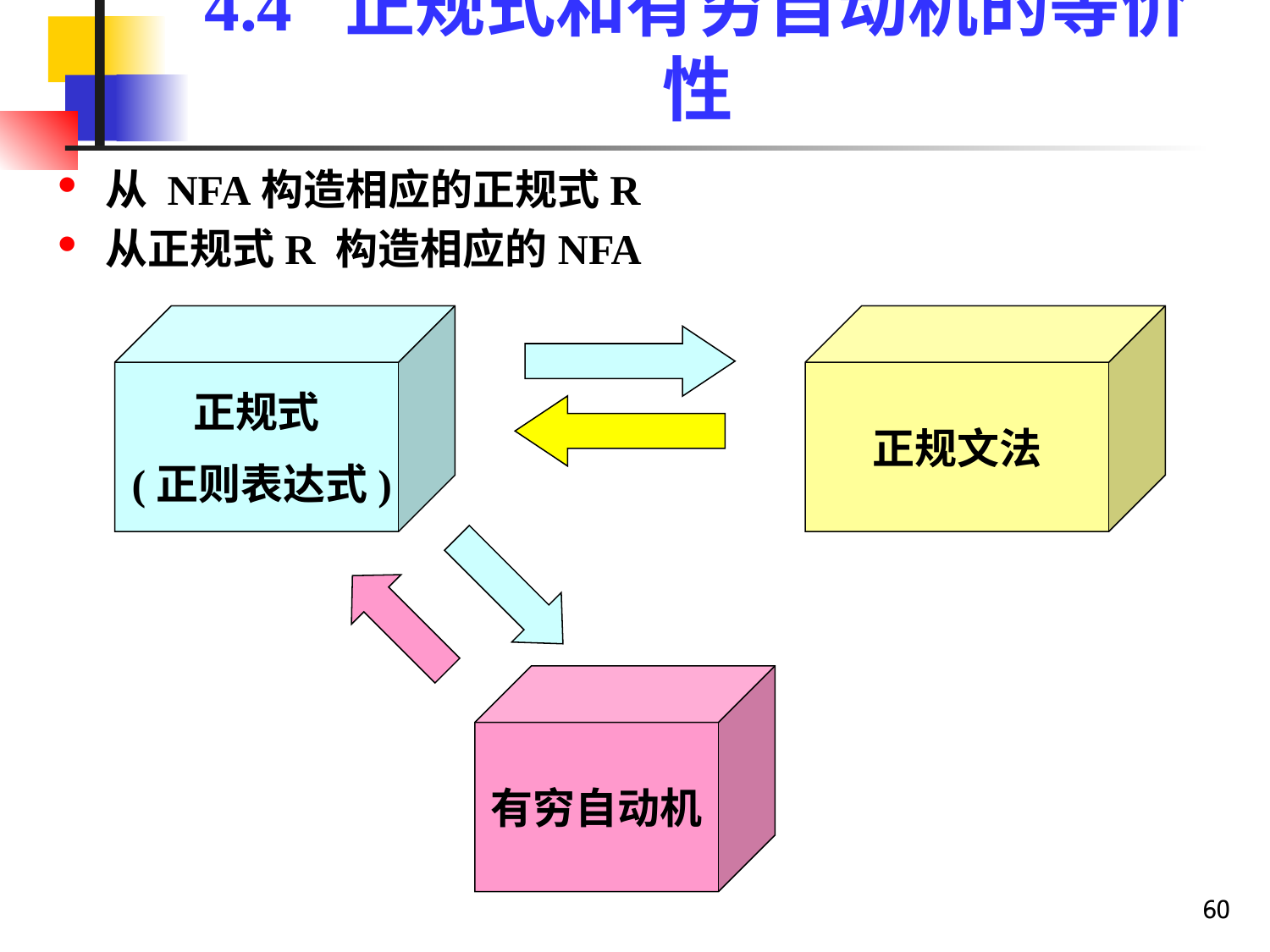

# 4.4  正规式和有穷自动机的等价性
从 NFA构造相应的正规式R
从正规式R 构造相应的NFA
正规式
 (正则表达式)
正规文法

有穷自动机
60